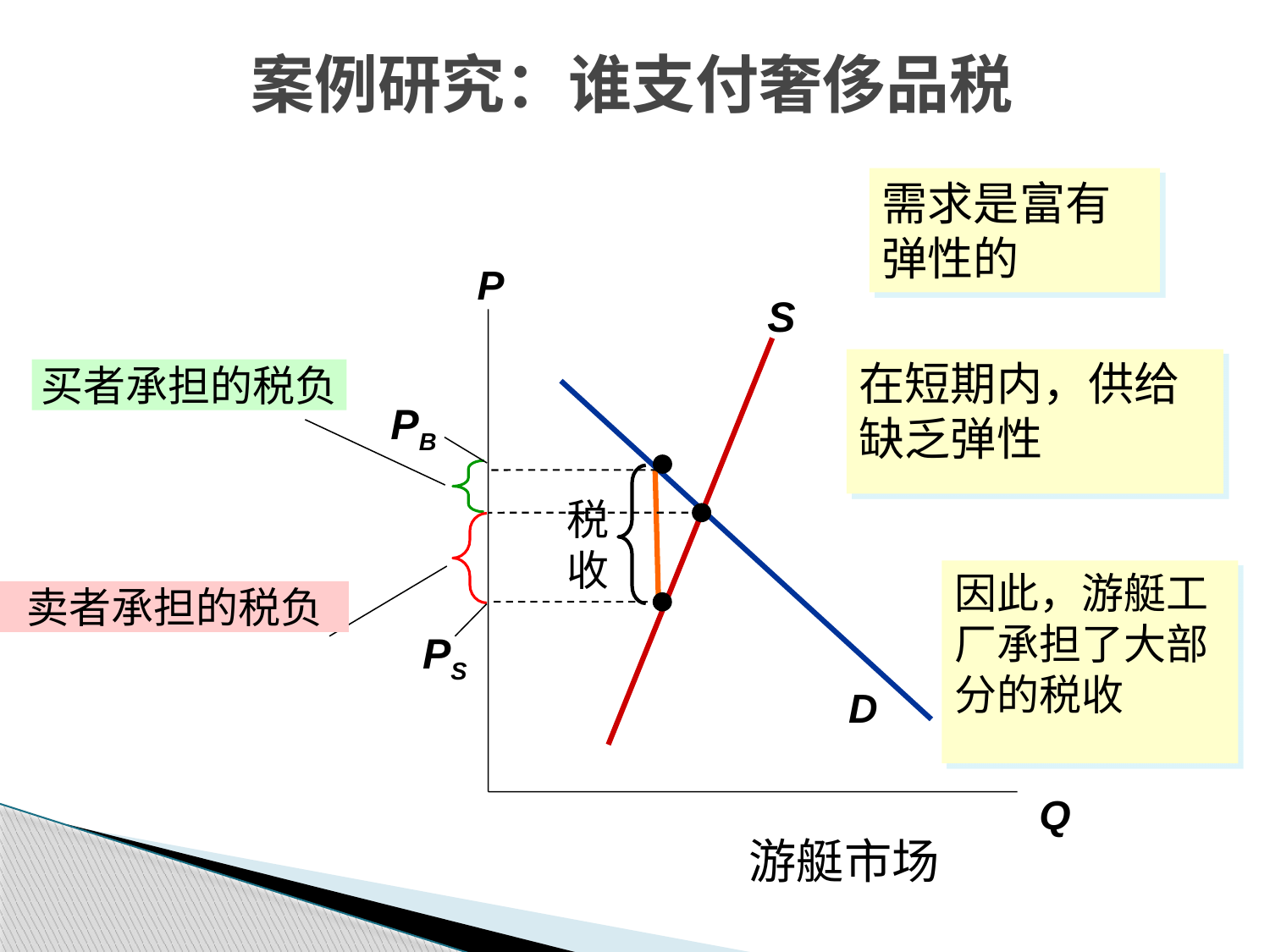

案例研究：谁支付奢侈品税
需求是富有弹性的
P

Q
S

在短期内，供给缺乏弹性
买者承担的税负

D
PB

税收

卖者承担的税负
因此，游艇工厂承担了大部分的税收

PS
游艇市场